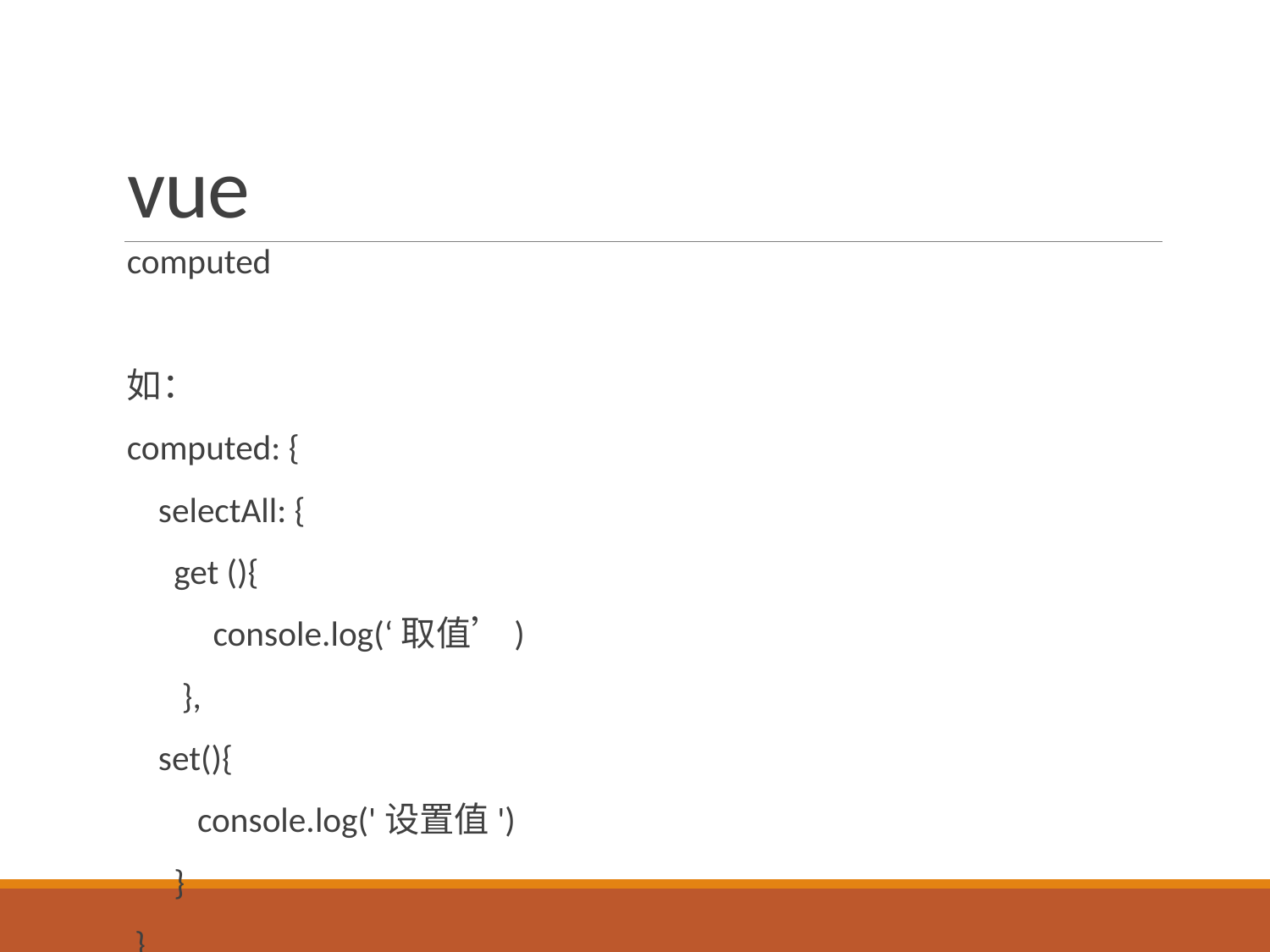

# vue
computed

如：
computed: {
    selectAll: {
      get (){
           console.log(‘取值’)
       },
    set(){
         console.log('设置值')
      }
 }
}